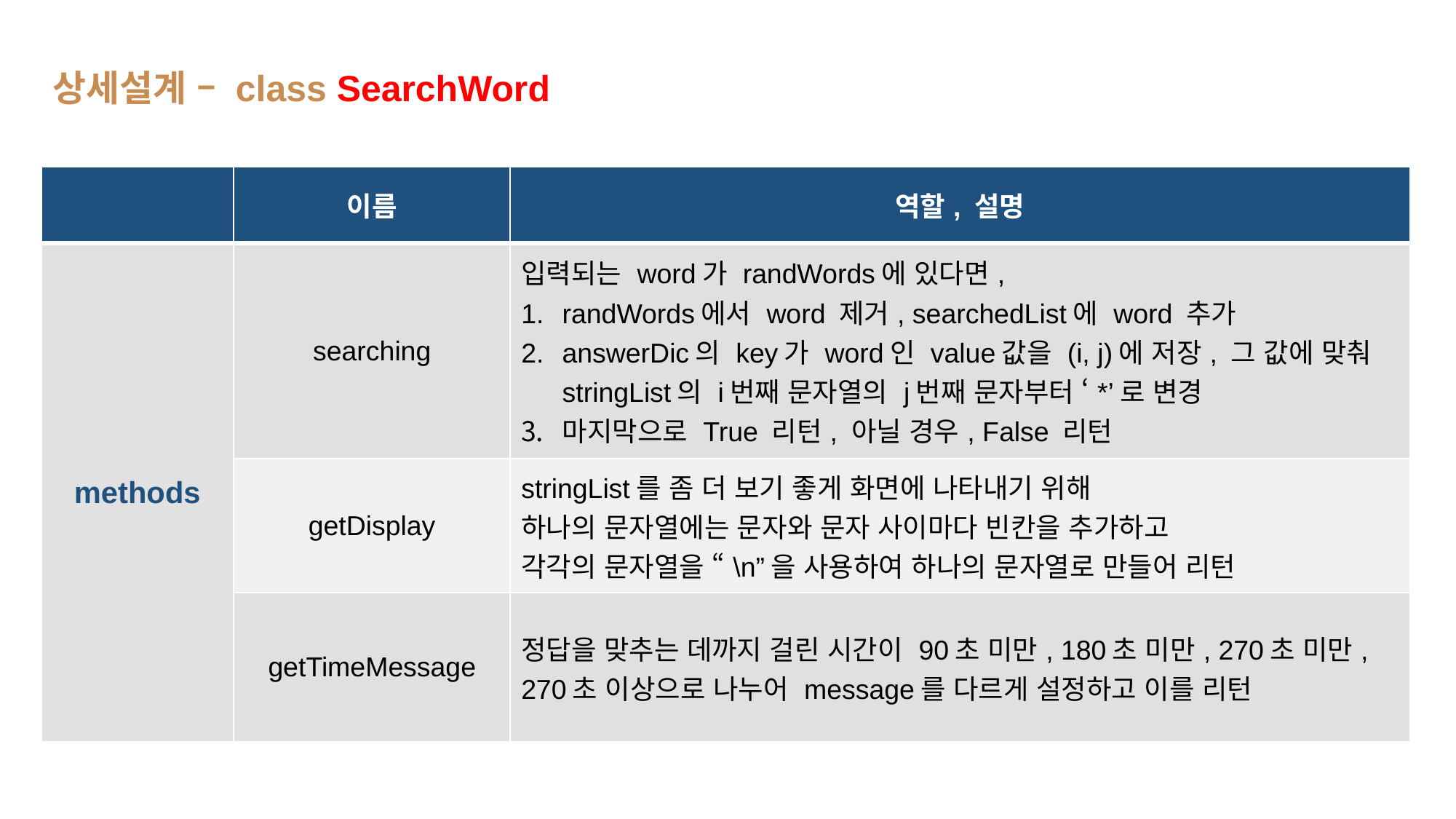

상세설계 – class SearchWord
|  | 이름 | 역할, 설명 |
| --- | --- | --- |
| methods | searching | 입력되는 word가 randWords에 있다면, randWords에서 word 제거, searchedList에 word 추가 answerDic의 key가 word인 value값을 (i, j)에 저장, 그 값에 맞춰 stringList의 i번째 문자열의 j번째 문자부터 ‘\*’로 변경 마지막으로 True 리턴, 아닐 경우, False 리턴 |
|  | getDisplay | stringList를 좀 더 보기 좋게 화면에 나타내기 위해 하나의 문자열에는 문자와 문자 사이마다 빈칸을 추가하고 각각의 문자열을 “\n”을 사용하여 하나의 문자열로 만들어 리턴 |
|  | getTimeMessage | 정답을 맞추는 데까지 걸린 시간이 90초 미만, 180초 미만, 270초 미만, 270초 이상으로 나누어 message를 다르게 설정하고 이를 리턴 |